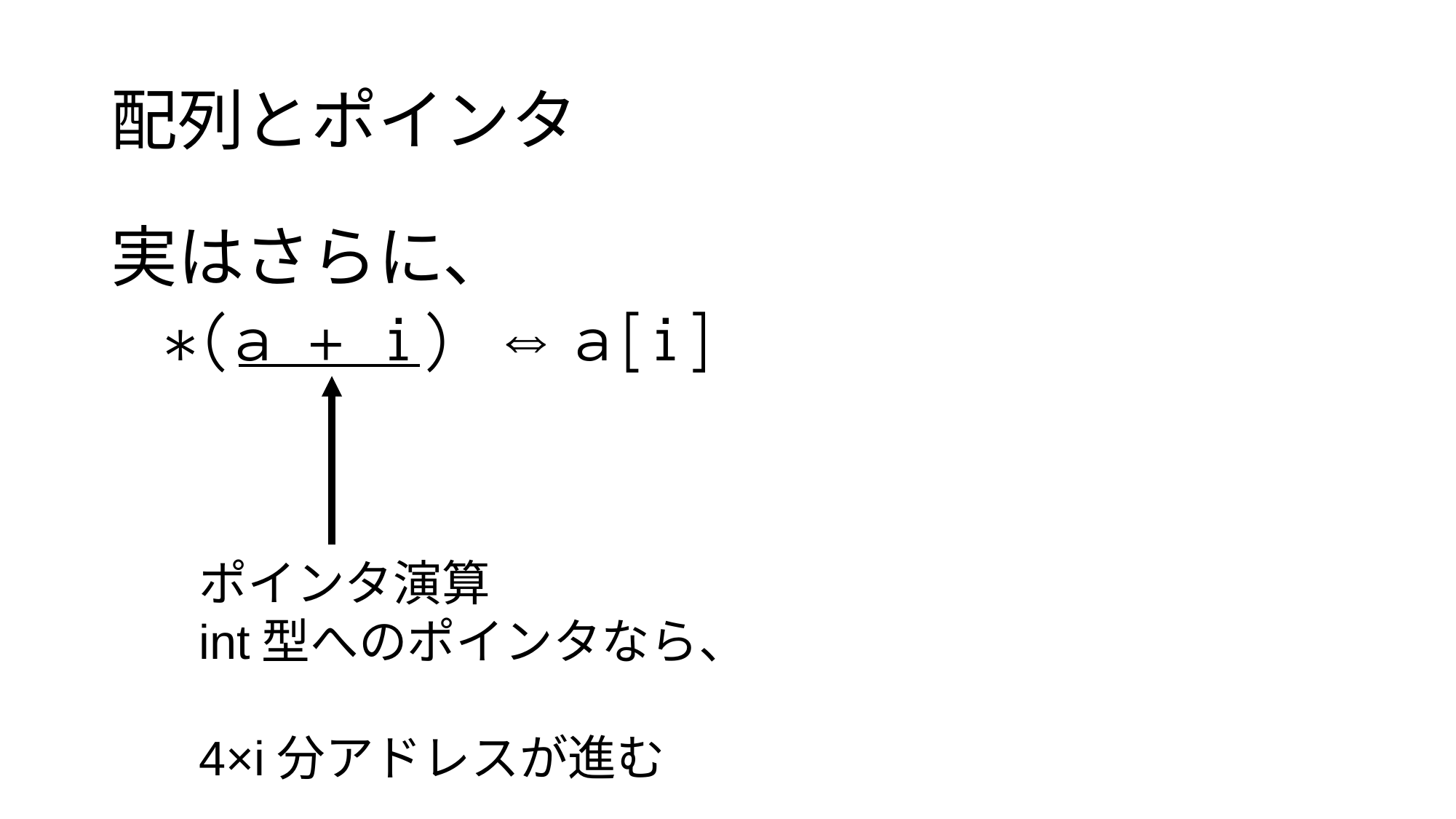

# 配列とポインタ
実はさらに、
*(a + i) ⇔ a[i]

ポインタ演算
int型へのポインタなら、
4×i分アドレスが進む